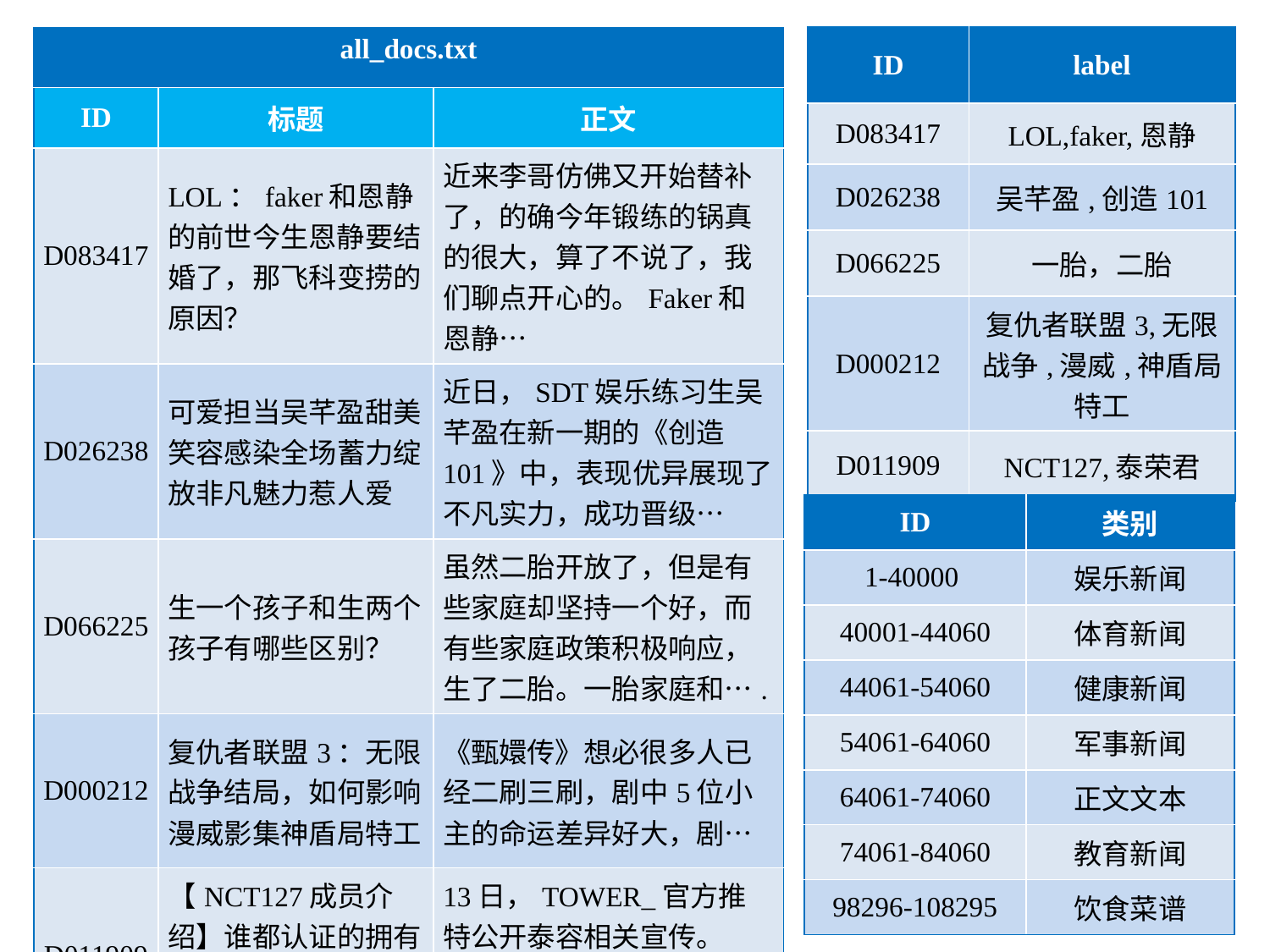

| ID | label |
| --- | --- |
| D083417 | LOL,faker,恩静 |
| D026238 | 吴芊盈,创造101 |
| D066225 | 一胎，二胎 |
| D000212 | 复仇者联盟3,无限战争,漫威,神盾局特工 |
| D011909 | NCT127,泰荣君 |
| all\_docs.txt |  |  |
| --- | --- | --- |
| ID | 标题 | 正文 |
| D083417 | LOL：faker和恩静的前世今生恩静要结婚了，那飞科变捞的原因？ | 近来李哥仿佛又开始替补了，的确今年锻练的锅真的很大，算了不说了，我们聊点开心的。Faker和恩静… |
| D026238 | 可爱担当吴芊盈甜美笑容感染全场蓄力绽放非凡魅力惹人爱 | 近日，SDT娱乐练习生吴芊盈在新一期的《创造101》中，表现优异展现了不凡实力，成功晋级… |
| D066225 | 生一个孩子和生两个孩子有哪些区别？ | 虽然二胎开放了，但是有些家庭却坚持一个好，而有些家庭政策积极响应，生了二胎。一胎家庭和…. |
| D000212 | 复仇者联盟3：无限战争结局，如何影响漫威影集神盾局特工 | 《甄嬛传》想必很多人已经二刷三刷，剧中5位小主的命运差异好大，剧… |
| D011909 | 【NCT127成员介绍】谁都认证的拥有克里斯马的队长泰容君！ | 13日，TOWER\_官方推特公开泰容相关宣传。[#NCT127]成员介绍谁都… |
| ID | 类别 |
| --- | --- |
| 1-40000 | 娱乐新闻 |
| 40001-44060 | 体育新闻 |
| 44061-54060 | 健康新闻 |
| 54061-64060 | 军事新闻 |
| 64061-74060 | 正文文本 |
| 74061-84060 | 教育新闻 |
| 98296-108295 | 饮食菜谱 |